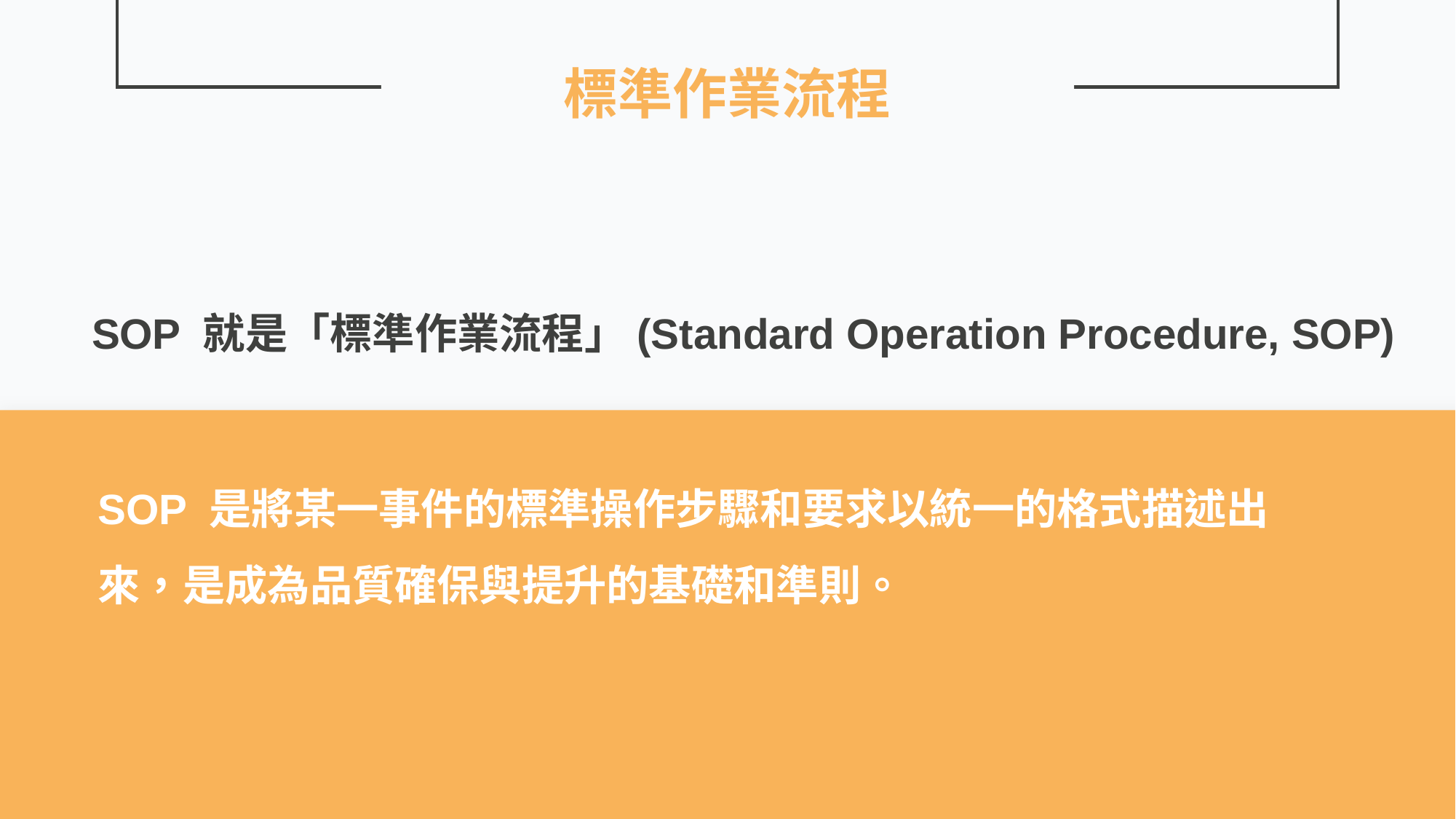

標準作業流程
SOP 就是「標準作業流程」(Standard Operation Procedure, SOP)

SOP 是將某一事件的標準操作步驟和要求以統一的格式描述出來，是成為品質確保與提升的基礎和準則。
9